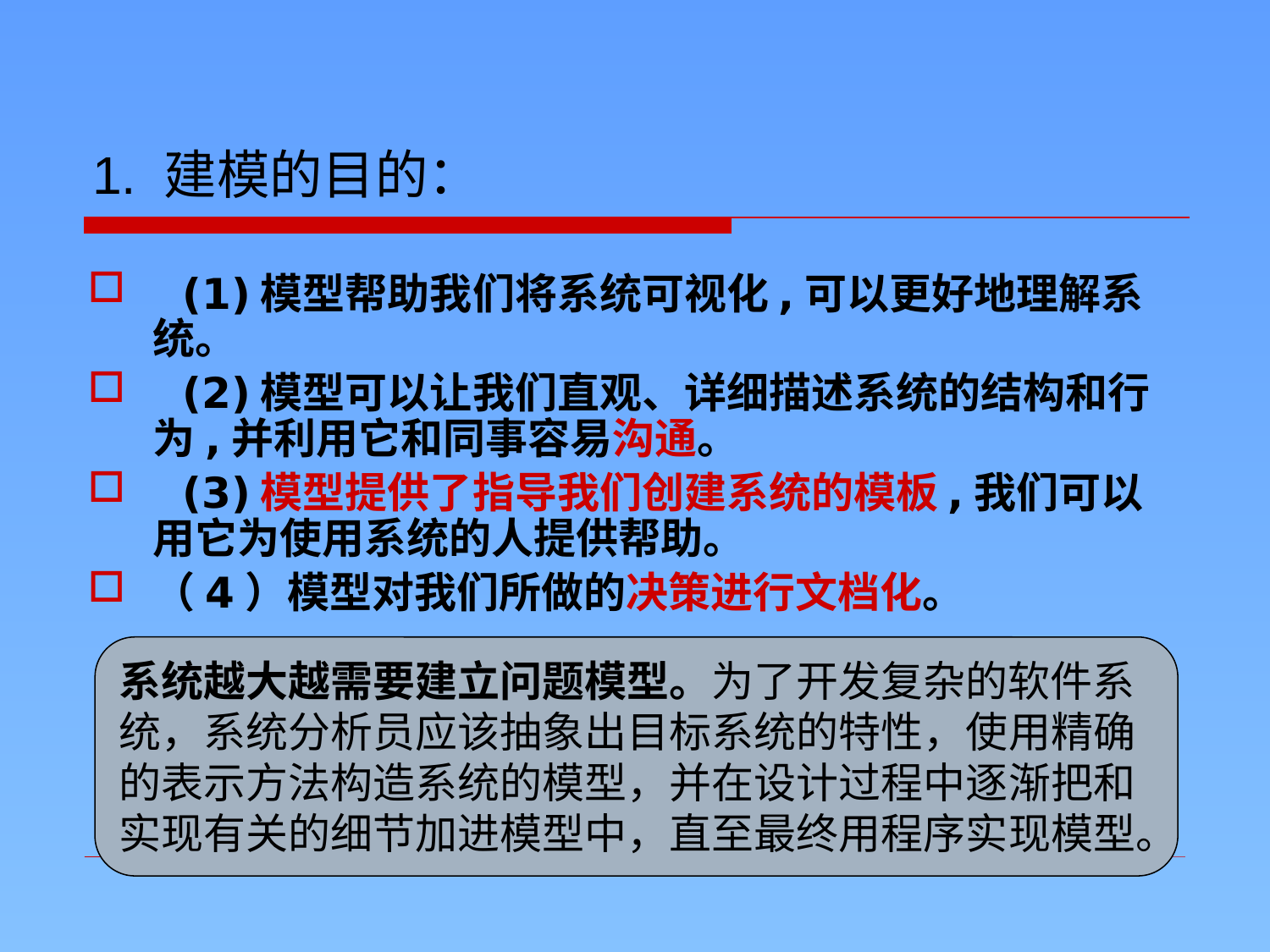

1. 建模的目的：
  (1)模型帮助我们将系统可视化,可以更好地理解系统。
  (2)模型可以让我们直观、详细描述系统的结构和行为,并利用它和同事容易沟通。
  (3)模型提供了指导我们创建系统的模板,我们可以用它为使用系统的人提供帮助。
（4）模型对我们所做的决策进行文档化。
系统越大越需要建立问题模型。为了开发复杂的软件系统，系统分析员应该抽象出目标系统的特性，使用精确的表示方法构造系统的模型，并在设计过程中逐渐把和实现有关的细节加进模型中，直至最终用程序实现模型。